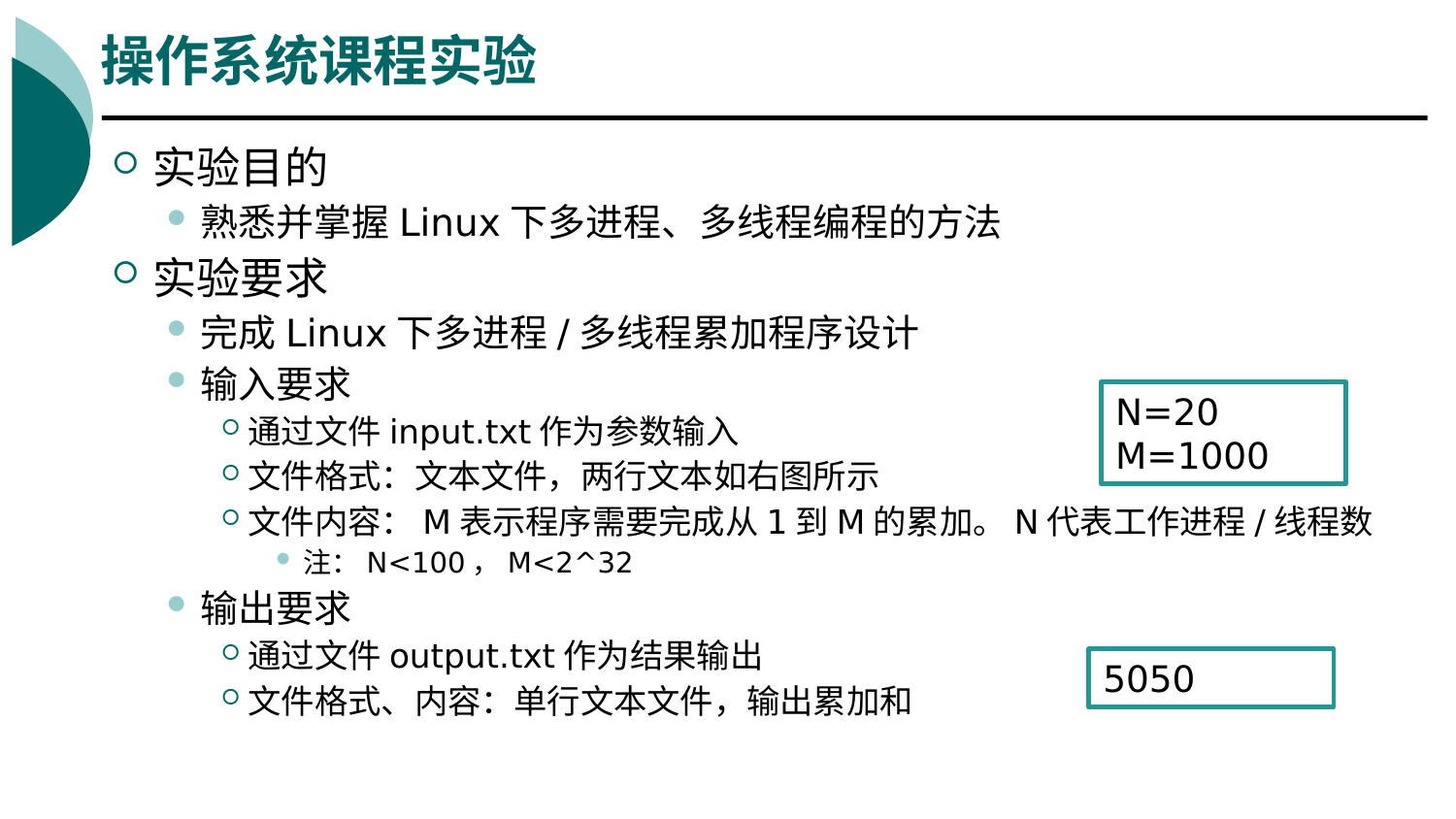

# 操作系统课程实验
实验目的
熟悉并掌握Linux下多进程、多线程编程的方法
实验要求
完成Linux下多进程/多线程累加程序设计
输入要求
通过文件input.txt作为参数输入
文件格式：文本文件，两行文本如右图所示
文件内容：M表示程序需要完成从1到M的累加。N代表工作进程/线程数
注：N<100，M<2^32
输出要求
通过文件output.txt作为结果输出
文件格式、内容：单行文本文件，输出累加和
N=20
M=1000
5050